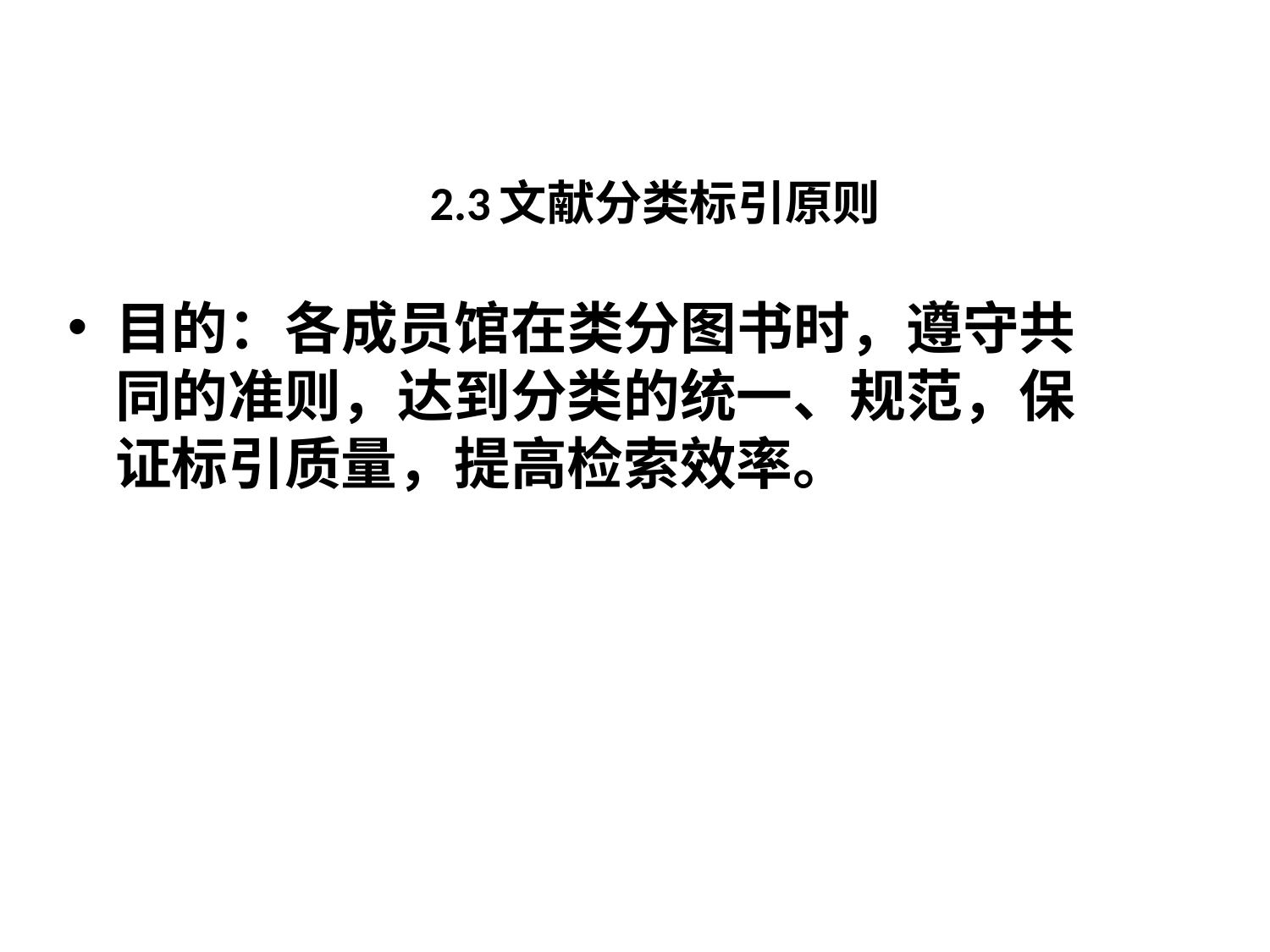

# 2.3文献分类标引原则
目的：各成员馆在类分图书时，遵守共同的准则，达到分类的统一、规范，保证标引质量，提高检索效率。